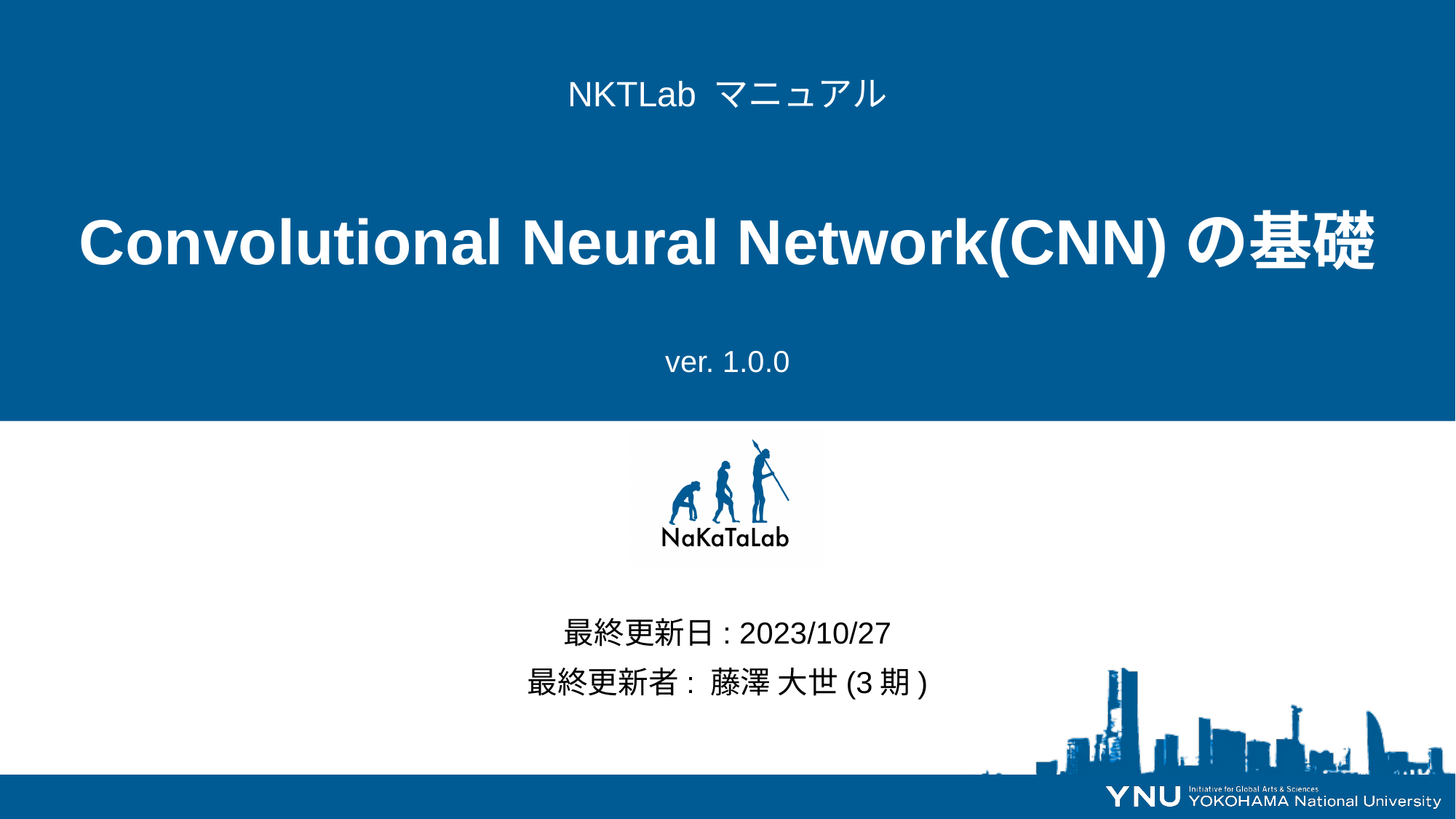

NKTLab マニュアル
# Convolutional Neural Network(CNN)の基礎
ver. 1.0.0
最終更新日: 2023/10/27
最終更新者: 藤澤 大世(3期)